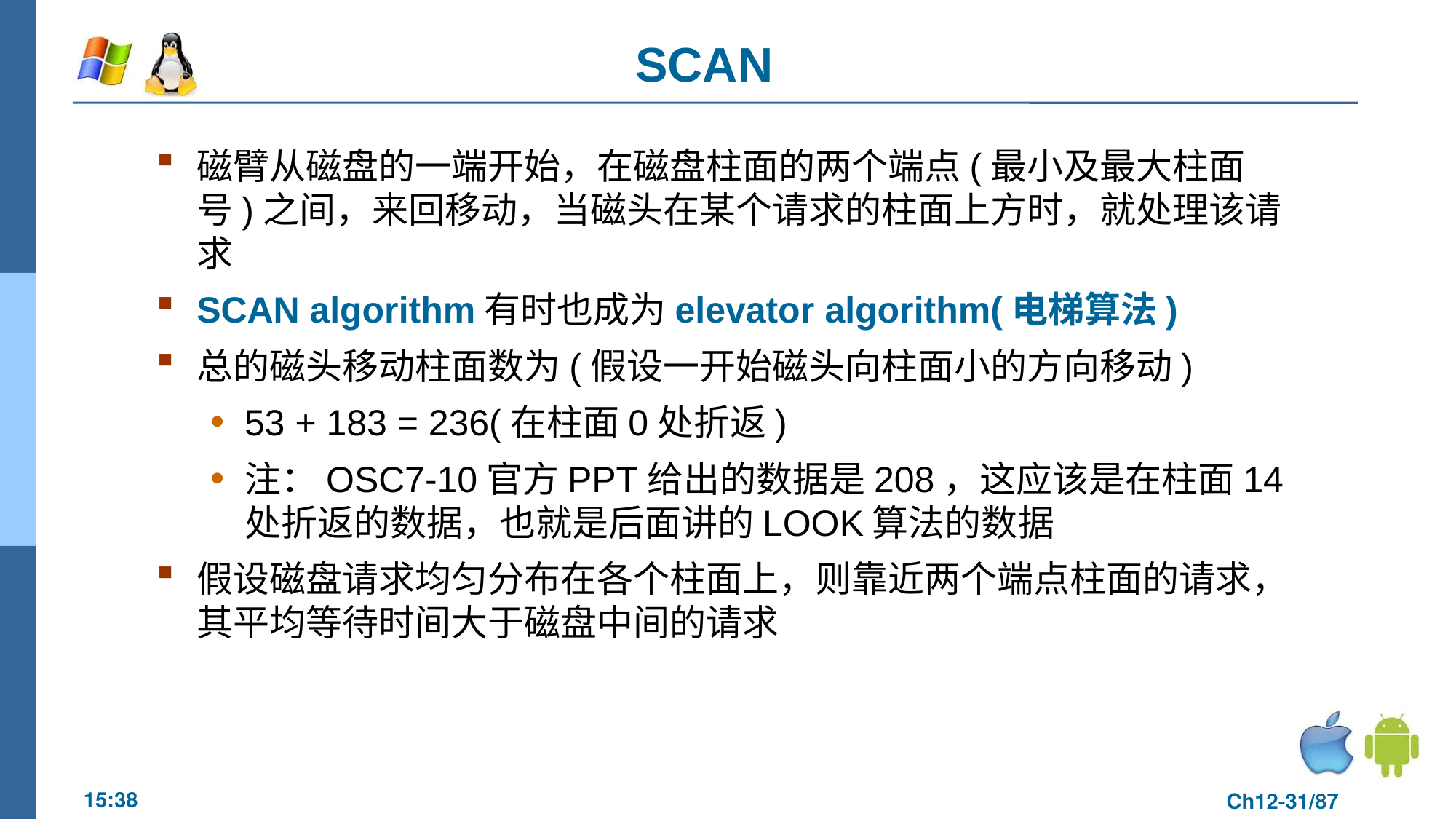

# SCAN
磁臂从磁盘的一端开始，在磁盘柱面的两个端点(最小及最大柱面号)之间，来回移动，当磁头在某个请求的柱面上方时，就处理该请求
SCAN algorithm有时也成为elevator algorithm(电梯算法)
总的磁头移动柱面数为(假设一开始磁头向柱面小的方向移动)
53 + 183 = 236(在柱面0处折返)
注：OSC7-10官方PPT给出的数据是208，这应该是在柱面14处折返的数据，也就是后面讲的LOOK算法的数据
假设磁盘请求均匀分布在各个柱面上，则靠近两个端点柱面的请求，其平均等待时间大于磁盘中间的请求